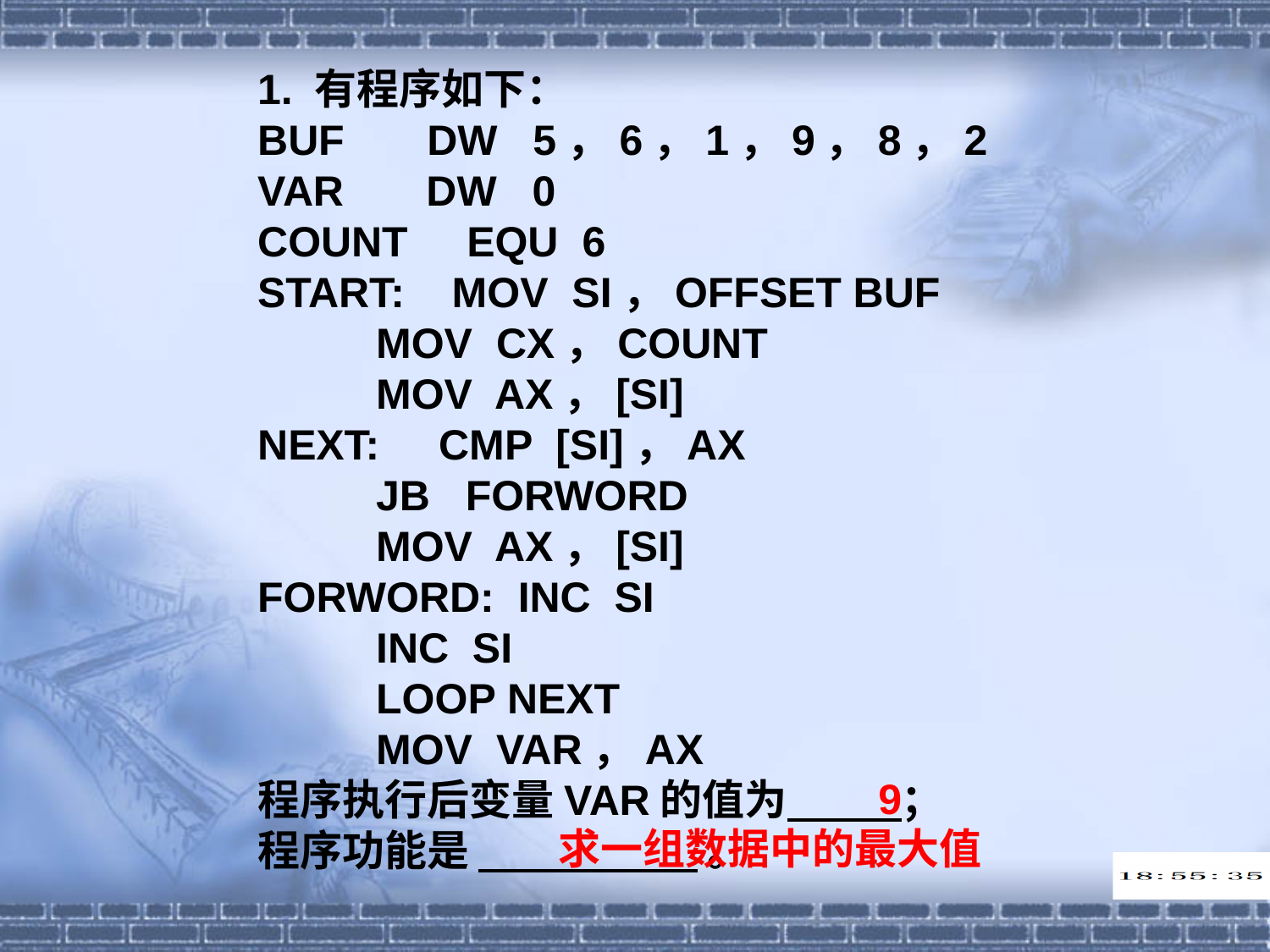

1. 有程序如下：
BUF       DW   5，6，1，9，8，2
VAR       DW   0
COUNT     EQU  6
START:    MOV  SI，OFFSET BUF
          MOV  CX，COUNT
          MOV  AX，[SI]
NEXT:     CMP  [SI]，AX
          JB   FORWORD
          MOV  AX，[SI]
FORWORD:  INC  SI
          INC  SI
          LOOP NEXT
          MOV  VAR，AX
程序执行后变量VAR的值为            ；
程序功能是                         。
9
求一组数据中的最大值
28